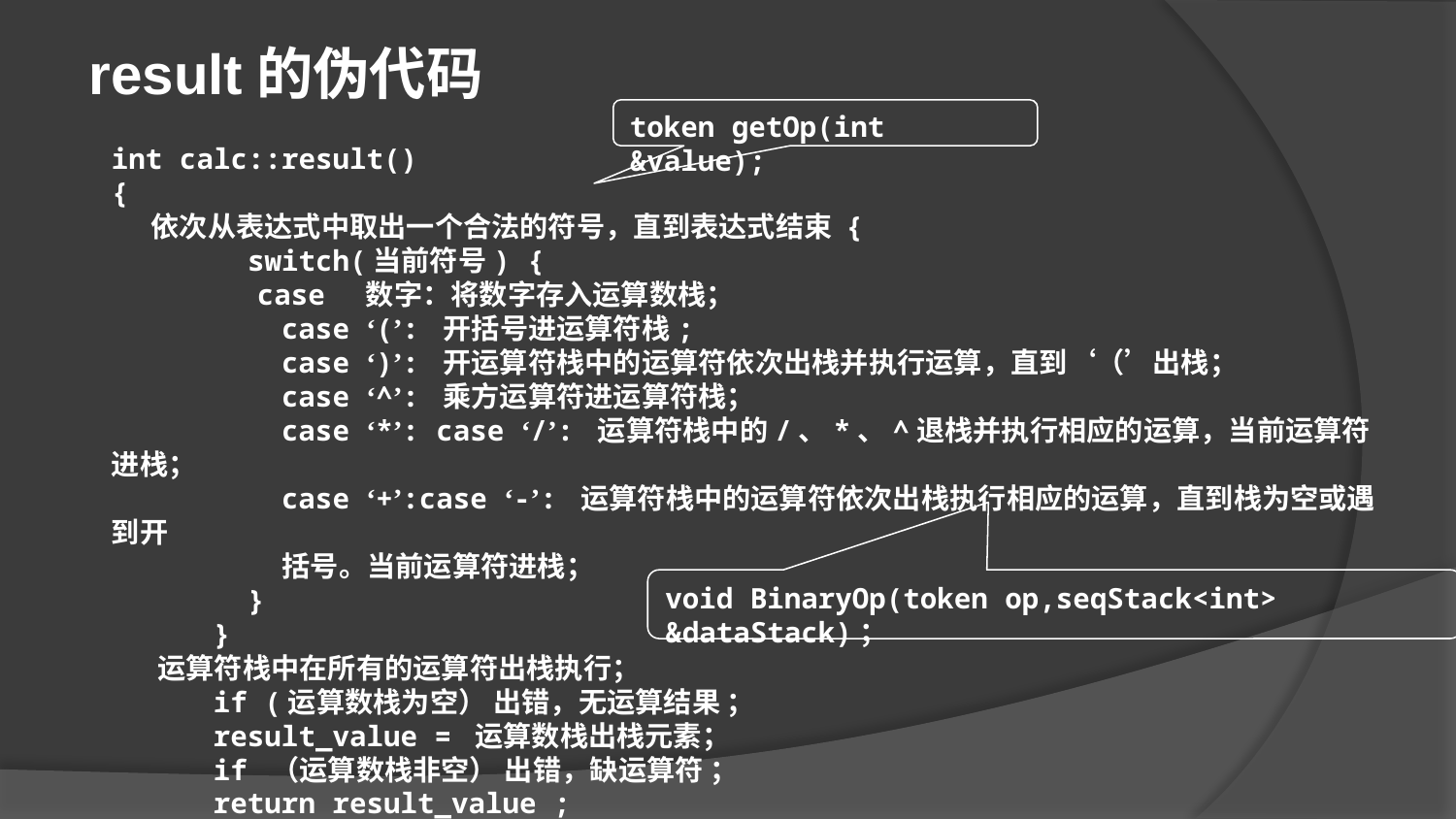

result的伪代码
token getOp(int &value);
int calc::result()
{
     依次从表达式中取出一个合法的符号，直到表达式结束 {
        switch(当前符号) {
	case  数字：将数字存入运算数栈；
          case ‘(’: 开括号进运算符栈;
          case ‘)’: 开运算符栈中的运算符依次出栈并执行运算，直到‘（’出栈；
          case ‘^’: 乘方运算符进运算符栈；
          case ‘*’: case ‘/’: 运算符栈中的/、*、^退栈并执行相应的运算，当前运算符进栈；
          case ‘+’:case ‘-’: 运算符栈中的运算符依次出栈执行相应的运算，直到栈为空或遇到开
                         括号。当前运算符进栈；
        }
      }
      运算符栈中在所有的运算符出栈执行；
      if (运算数栈为空） 出错，无运算结果 ；
      result_value = 运算数栈出栈元素；
      if （运算数栈非空） 出错，缺运算符 ；
      return result_value ;
}
void BinaryOp(token op,seqStack<int> &dataStack)；